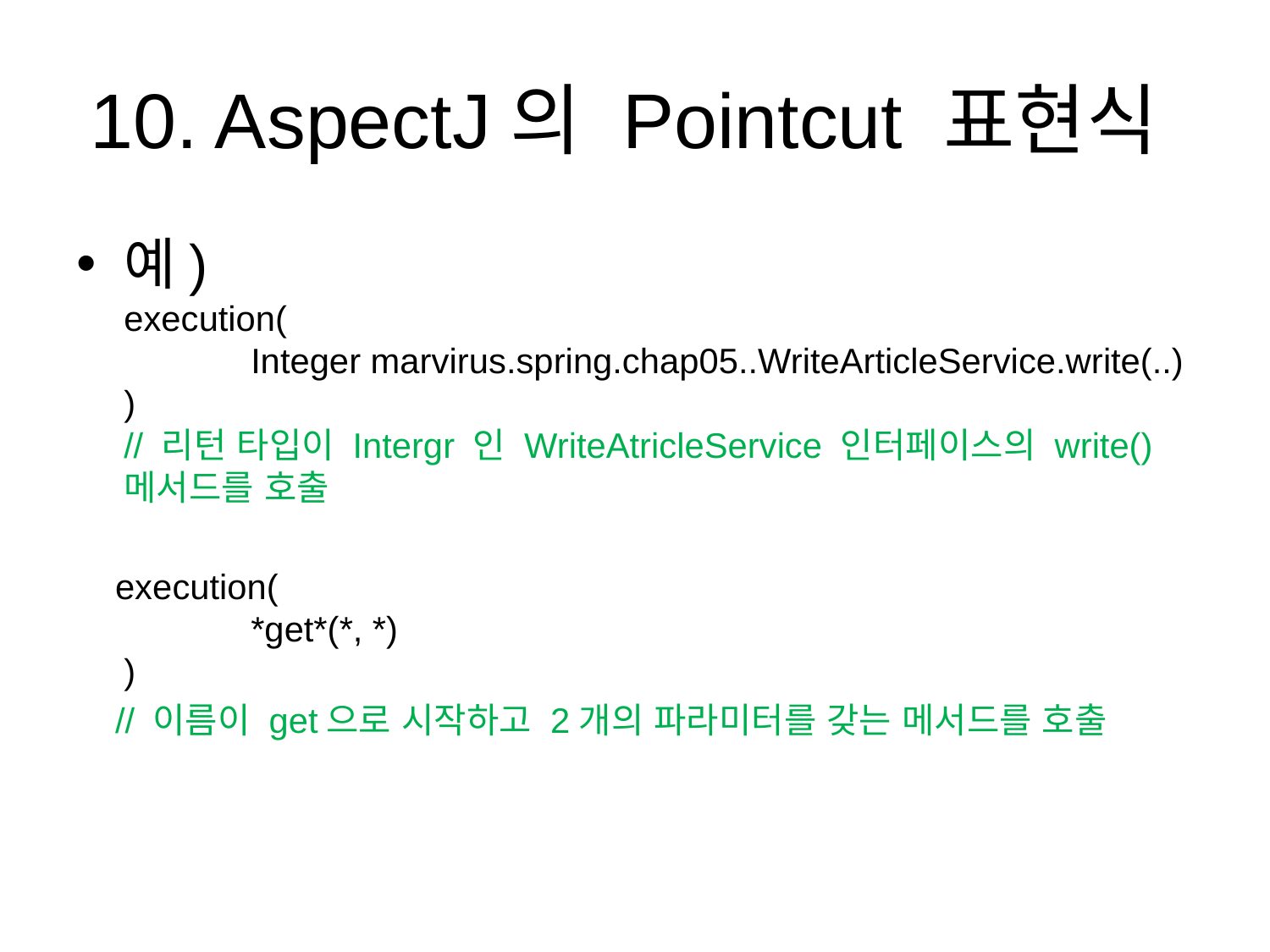

# 10. AspectJ의 Pointcut 표현식
예)
execution(
	Integer marvirus.spring.chap05..WriteArticleService.write(..)
)
// 리턴 타입이 Intergr 인 WriteAtricleService 인터페이스의 write() 메서드를 호출

    execution(
	*get*(*, *)
)
    // 이름이 get으로 시작하고 2개의 파라미터를 갖는 메서드를 호출